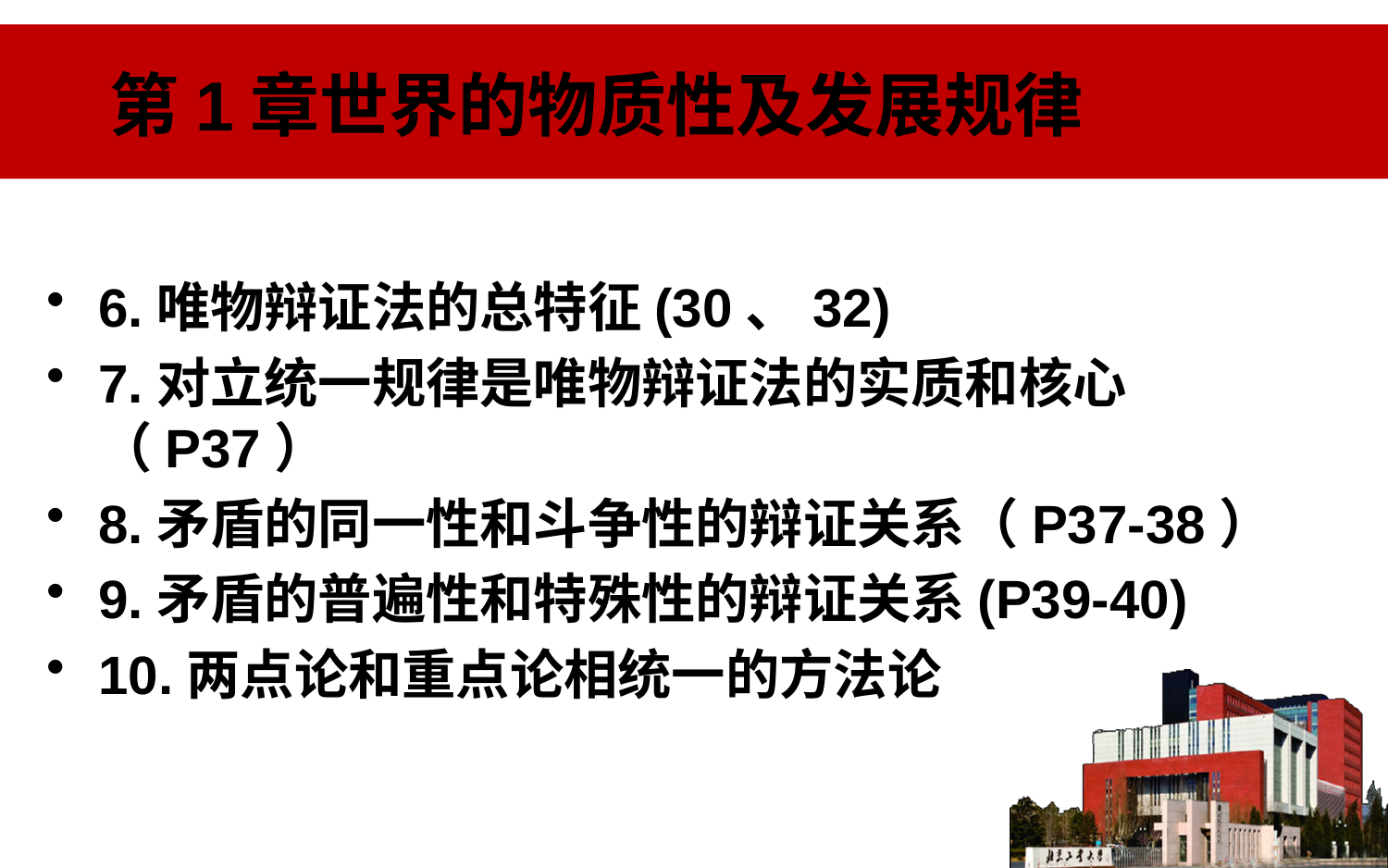

# 第1章世界的物质性及发展规律
6.唯物辩证法的总特征(30、32)
7.对立统一规律是唯物辩证法的实质和核心（P37）
8.矛盾的同一性和斗争性的辩证关系（P37-38）
9.矛盾的普遍性和特殊性的辩证关系(P39-40)
10.两点论和重点论相统一的方法论